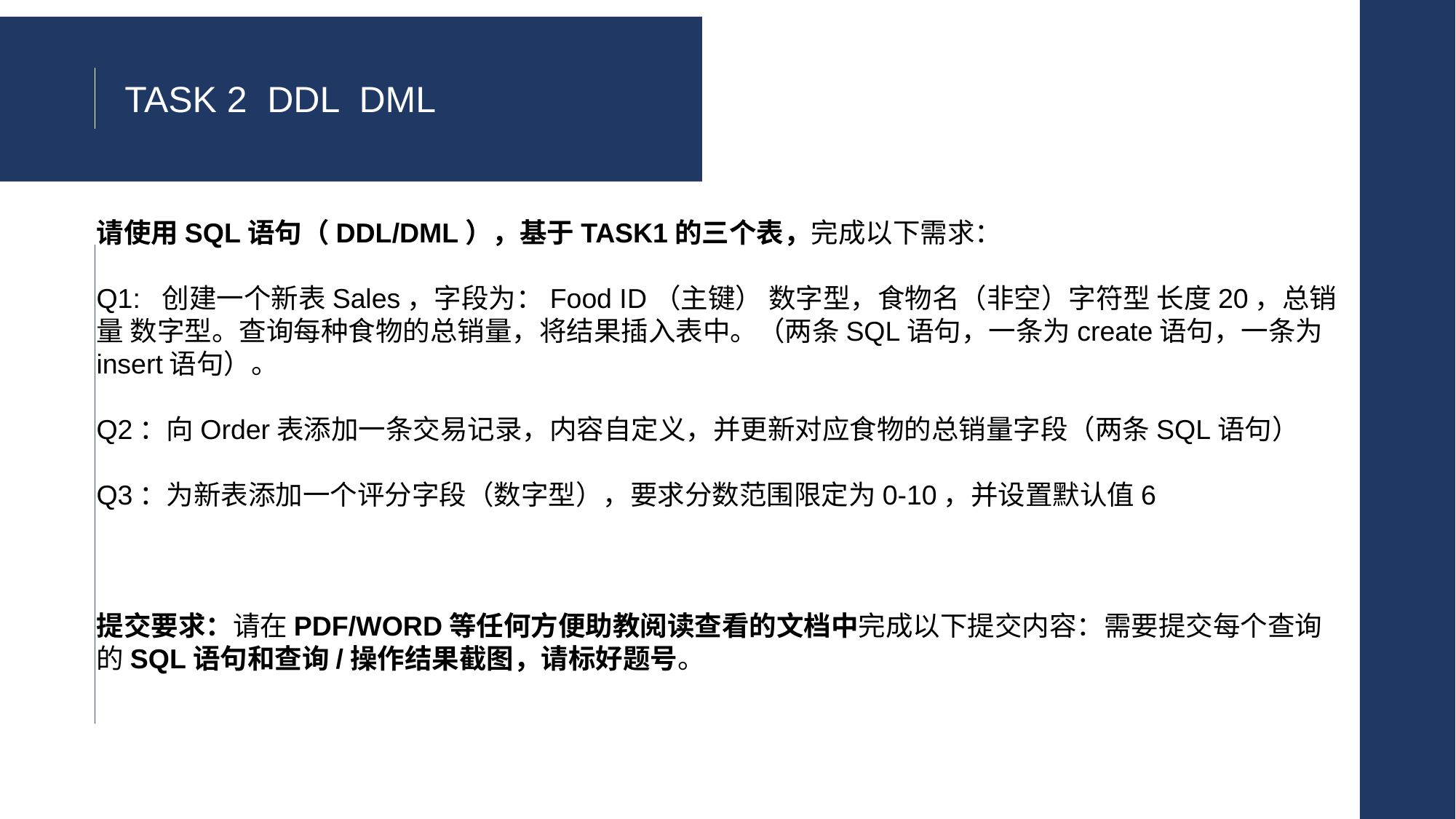

TASK 2  DDL  DML
请使用SQL语句（DDL/DML），基于TASK1的三个表，完成以下需求：

Q1:  创建一个新表Sales，字段为：Food ID（主键） 数字型，食物名（非空）字符型 长度20，总销量 数字型。查询每种食物的总销量，将结果插入表中。（两条SQL语句，一条为create语句，一条为insert语句）。

Q2：向Order表添加一条交易记录，内容自定义，并更新对应食物的总销量字段（两条SQL语句）

Q3：为新表添加一个评分字段（数字型），要求分数范围限定为0-10，并设置默认值6

提交要求：请在PDF/WORD等任何方便助教阅读查看的文档中完成以下提交内容：需要提交每个查询的SQL语句和查询/操作结果截图，请标好题号。